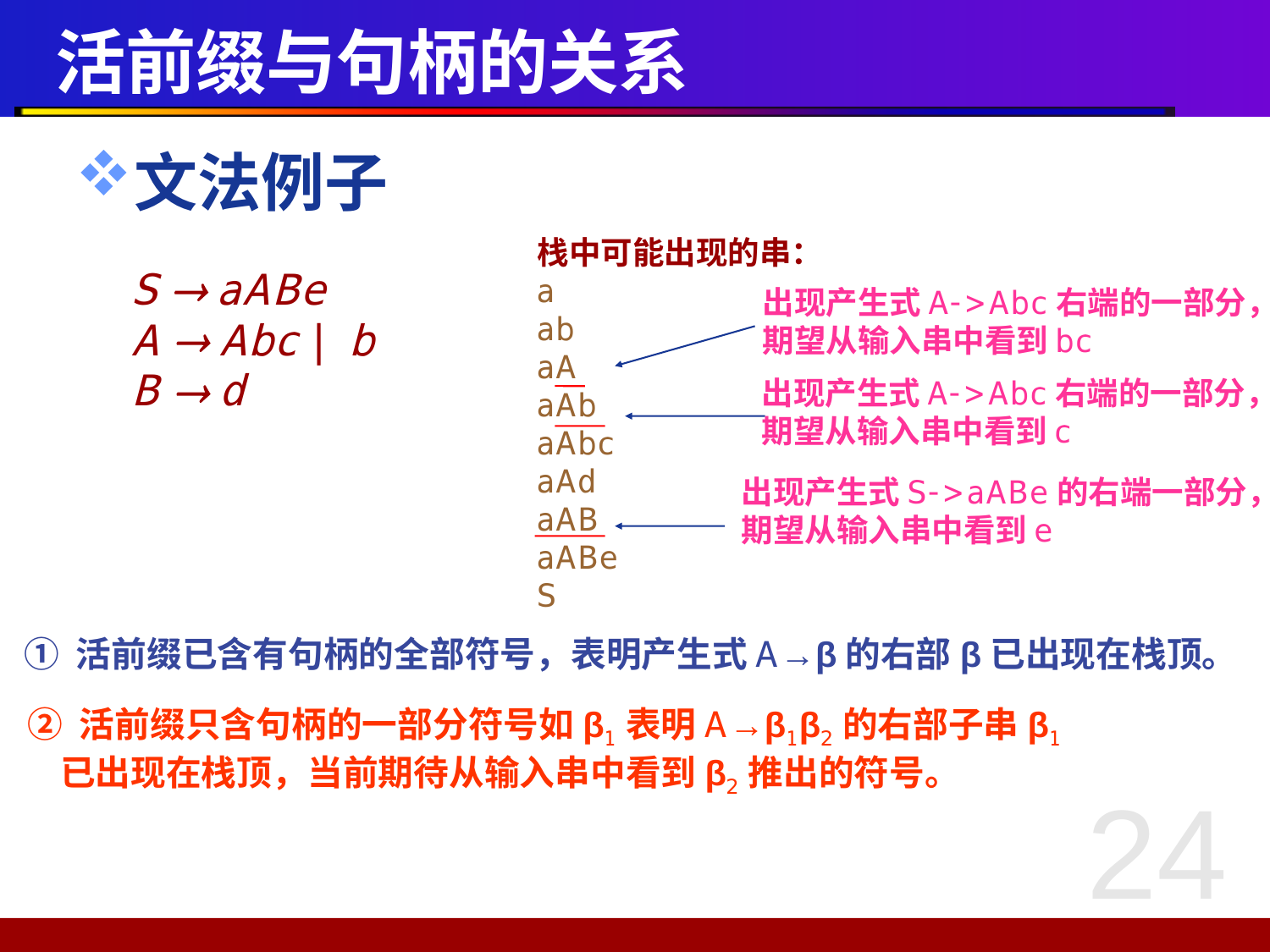

# 活前缀与句柄的关系
文法例子

栈中可能出现的串：
a
ab
aA
aAb
aAbc
aAd
aAB
aABe
S
S → aABe
A → Abc | b
B → d
出现产生式A->Abc右端的一部分，
期望从输入串中看到bc

出现产生式A->Abc右端的一部分，
期望从输入串中看到c

出现产生式S->aABe的右端一部分，
期望从输入串中看到e

① 活前缀已含有句柄的全部符号，表明产生式A→β的右部β已出现在栈顶。
② 活前缀只含句柄的一部分符号如β1表明A→β1β2的右部子串β1
   已出现在栈顶，当前期待从输入串中看到β2推出的符号。
24